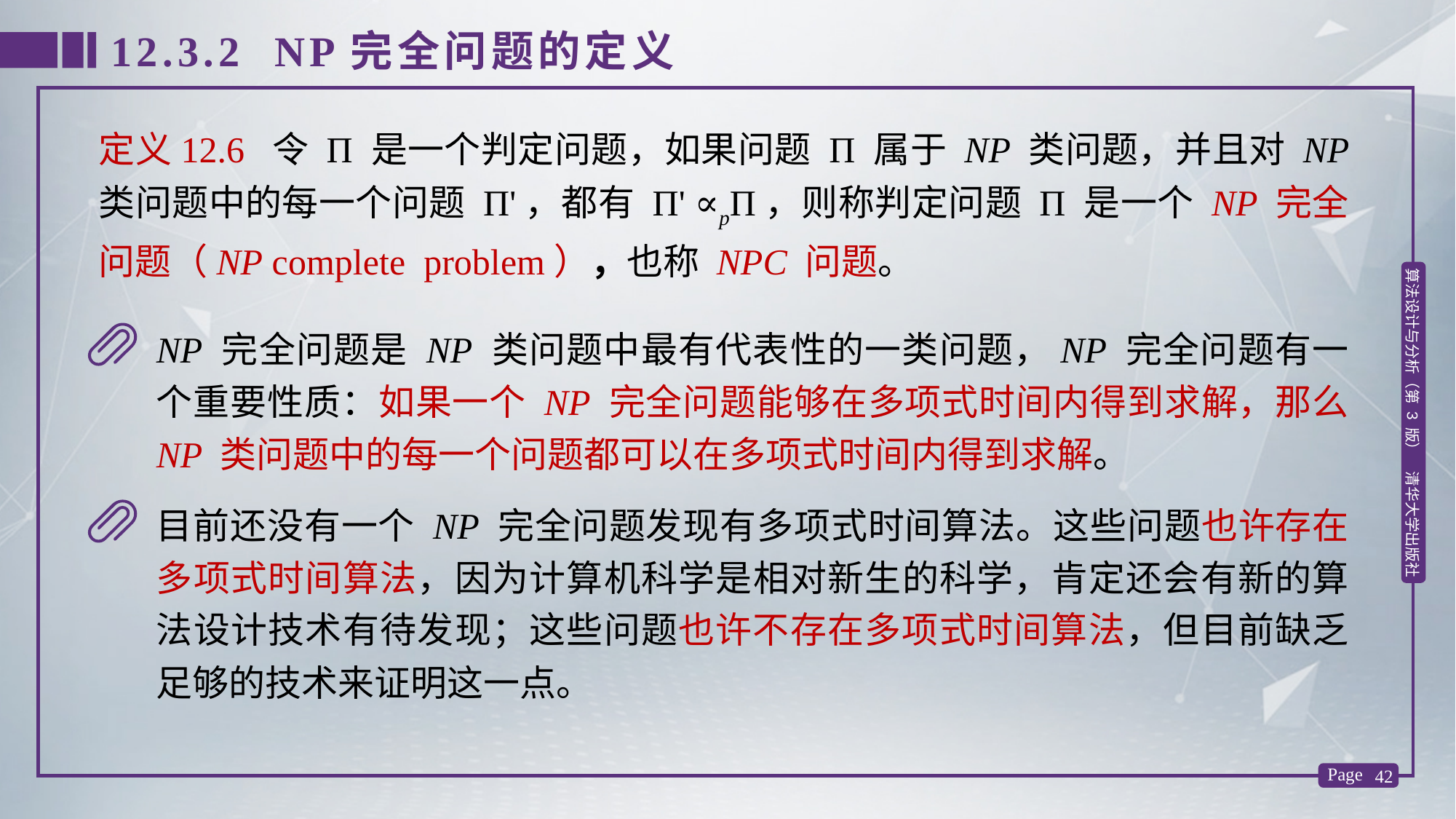

12.3.2  NP完全问题的定义
定义12.6  令 Π 是一个判定问题，如果问题 Π 属于 NP 类问题，并且对 NP 类问题中的每一个问题 Π'，都有 Π' ∝pΠ，则称判定问题 Π 是一个 NP 完全问题（NP complete  problem），也称 NPC 问题。
NP 完全问题是 NP 类问题中最有代表性的一类问题，NP 完全问题有一个重要性质：如果一个 NP 完全问题能够在多项式时间内得到求解，那么 NP 类问题中的每一个问题都可以在多项式时间内得到求解。

目前还没有一个 NP 完全问题发现有多项式时间算法。这些问题也许存在多项式时间算法，因为计算机科学是相对新生的科学，肯定还会有新的算法设计技术有待发现；这些问题也许不存在多项式时间算法，但目前缺乏足够的技术来证明这一点。